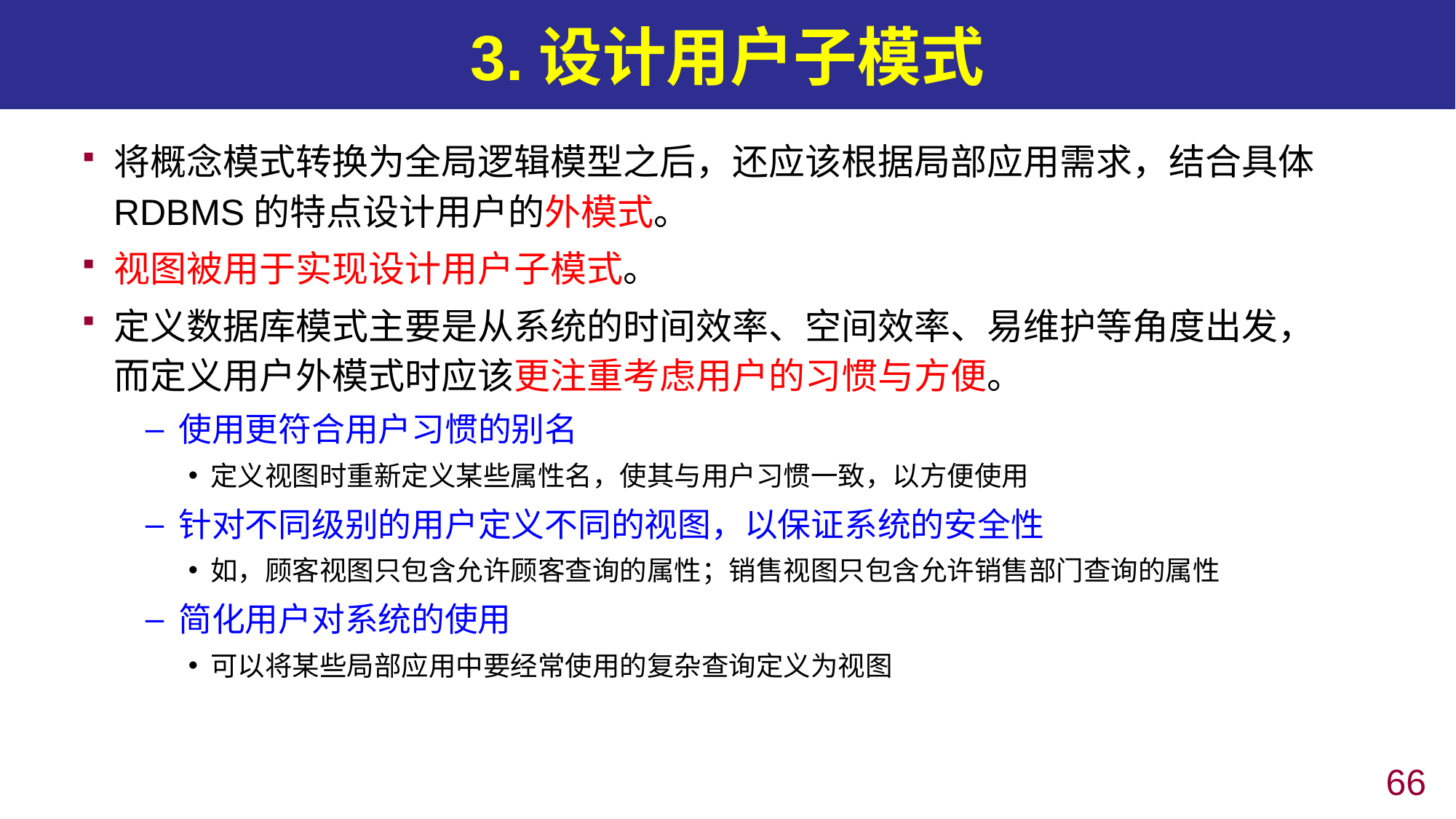

# 3.设计用户子模式
将概念模式转换为全局逻辑模型之后，还应该根据局部应用需求，结合具体RDBMS的特点设计用户的外模式。
视图被用于实现设计用户子模式。
定义数据库模式主要是从系统的时间效率、空间效率、易维护等角度出发，而定义用户外模式时应该更注重考虑用户的习惯与方便。
使用更符合用户习惯的别名
定义视图时重新定义某些属性名，使其与用户习惯一致，以方便使用
针对不同级别的用户定义不同的视图，以保证系统的安全性
如，顾客视图只包含允许顾客查询的属性；销售视图只包含允许销售部门查询的属性
简化用户对系统的使用
可以将某些局部应用中要经常使用的复杂查询定义为视图
66